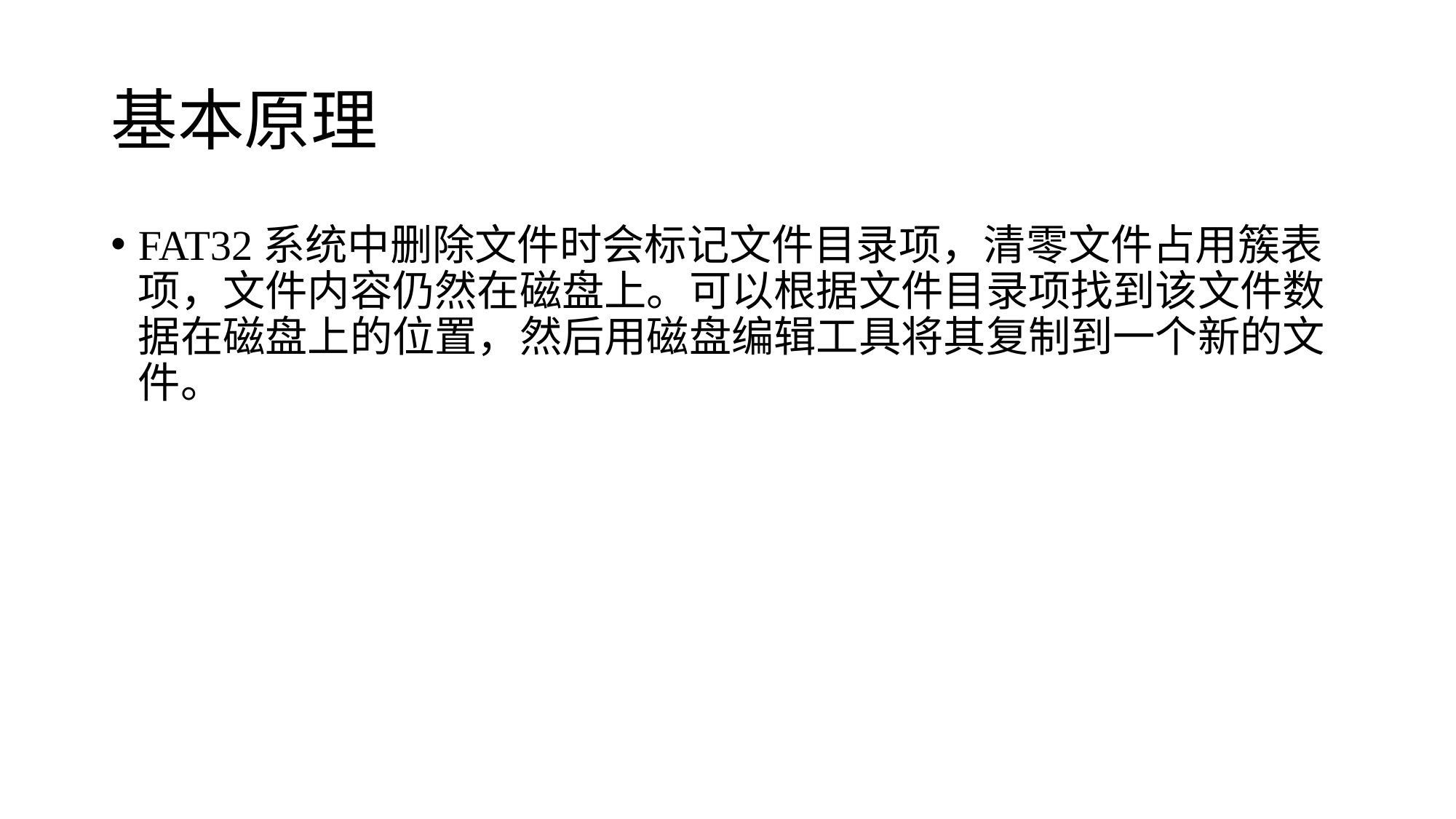

# 基本原理
FAT32系统中删除文件时会标记文件目录项，清零文件占用簇表项，文件内容仍然在磁盘上。可以根据文件目录项找到该文件数据在磁盘上的位置，然后用磁盘编辑工具将其复制到一个新的文件。